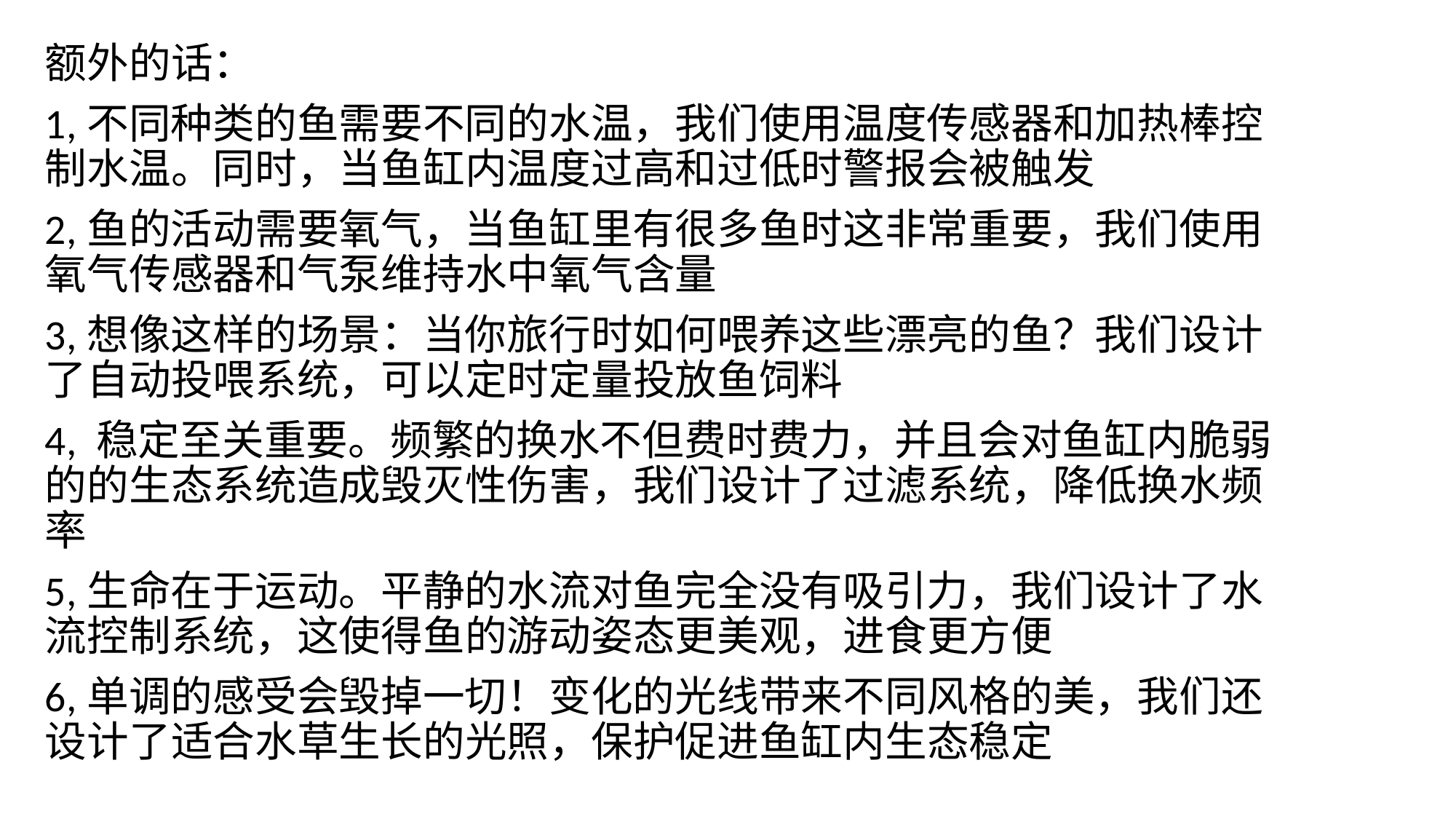

额外的话：
1,不同种类的鱼需要不同的水温，我们使用温度传感器和加热棒控制水温。同时，当鱼缸内温度过高和过低时警报会被触发
2,鱼的活动需要氧气，当鱼缸里有很多鱼时这非常重要，我们使用氧气传感器和气泵维持水中氧气含量
3,想像这样的场景：当你旅行时如何喂养这些漂亮的鱼？我们设计了自动投喂系统，可以定时定量投放鱼饲料
4, 稳定至关重要。频繁的换水不但费时费力，并且会对鱼缸内脆弱的的生态系统造成毁灭性伤害，我们设计了过滤系统，降低换水频率
5,生命在于运动。平静的水流对鱼完全没有吸引力，我们设计了水流控制系统，这使得鱼的游动姿态更美观，进食更方便
6,单调的感受会毁掉一切！变化的光线带来不同风格的美，我们还设计了适合水草生长的光照，保护促进鱼缸内生态稳定